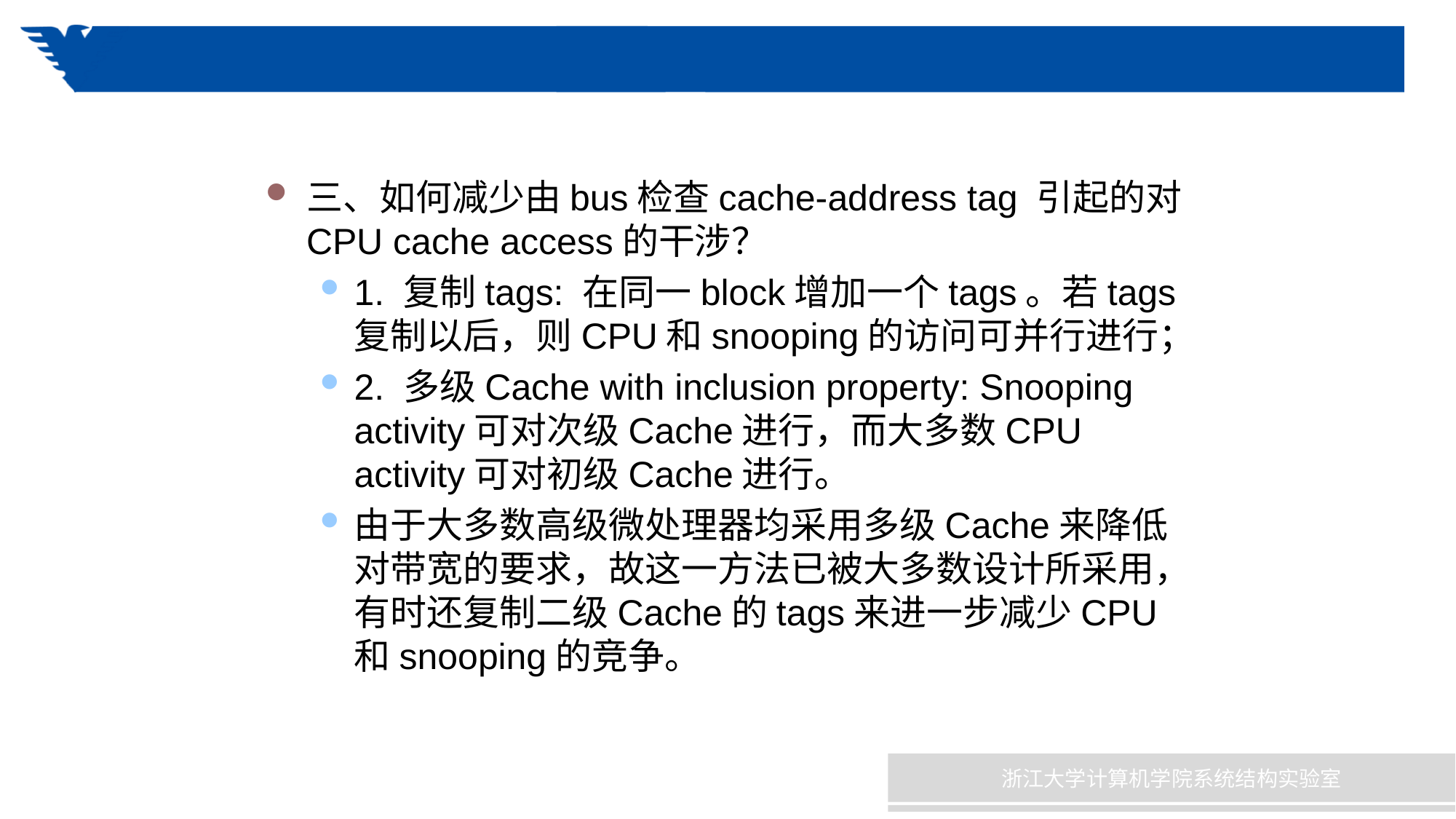

#
三、如何减少由bus检查cache-address tag 引起的对CPU cache access的干涉？
1. 复制tags: 在同一block增加一个tags。若tags复制以后，则CPU和snooping的访问可并行进行；
2. 多级Cache with inclusion property: Snooping activity可对次级Cache进行，而大多数CPU activity可对初级Cache进行。
由于大多数高级微处理器均采用多级Cache来降低对带宽的要求，故这一方法已被大多数设计所采用，有时还复制二级Cache的tags来进一步减少CPU和snooping的竞争。